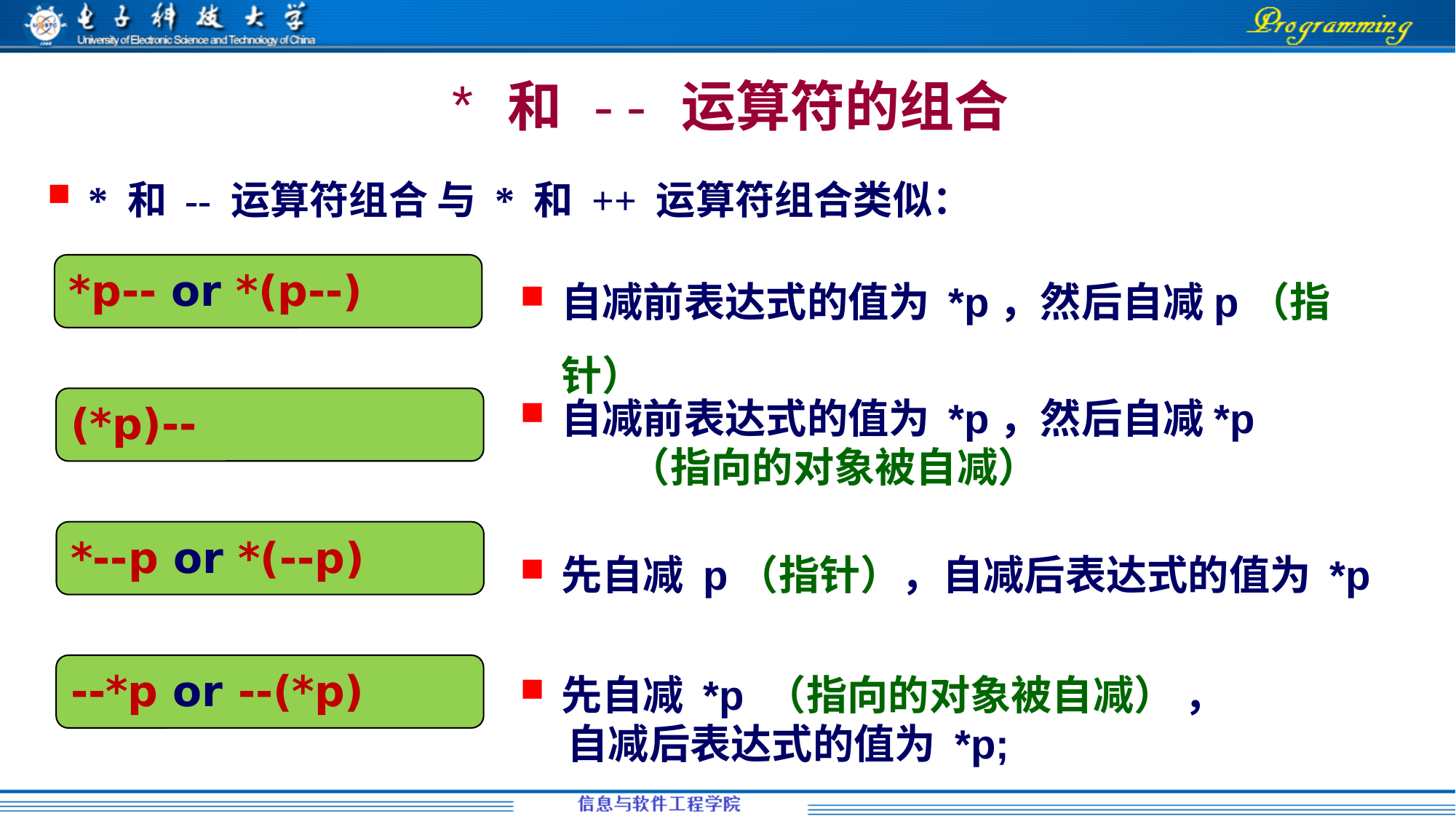

# * 和 -- 运算符的组合
* 和 -- 运算符组合 与 * 和 ++ 运算符组合类似：

自减前表达式的值为 *p，然后自减p（指针）
*p-- or *(p--)
自减前表达式的值为 *p，然后自减*p
	（指向的对象被自减）
(*p)--
先自减 p（指针），自减后表达式的值为 *p
*--p or *(--p)
--*p or --(*p)
先自减 *p （指向的对象被自减） ，
    自减后表达式的值为 *p;